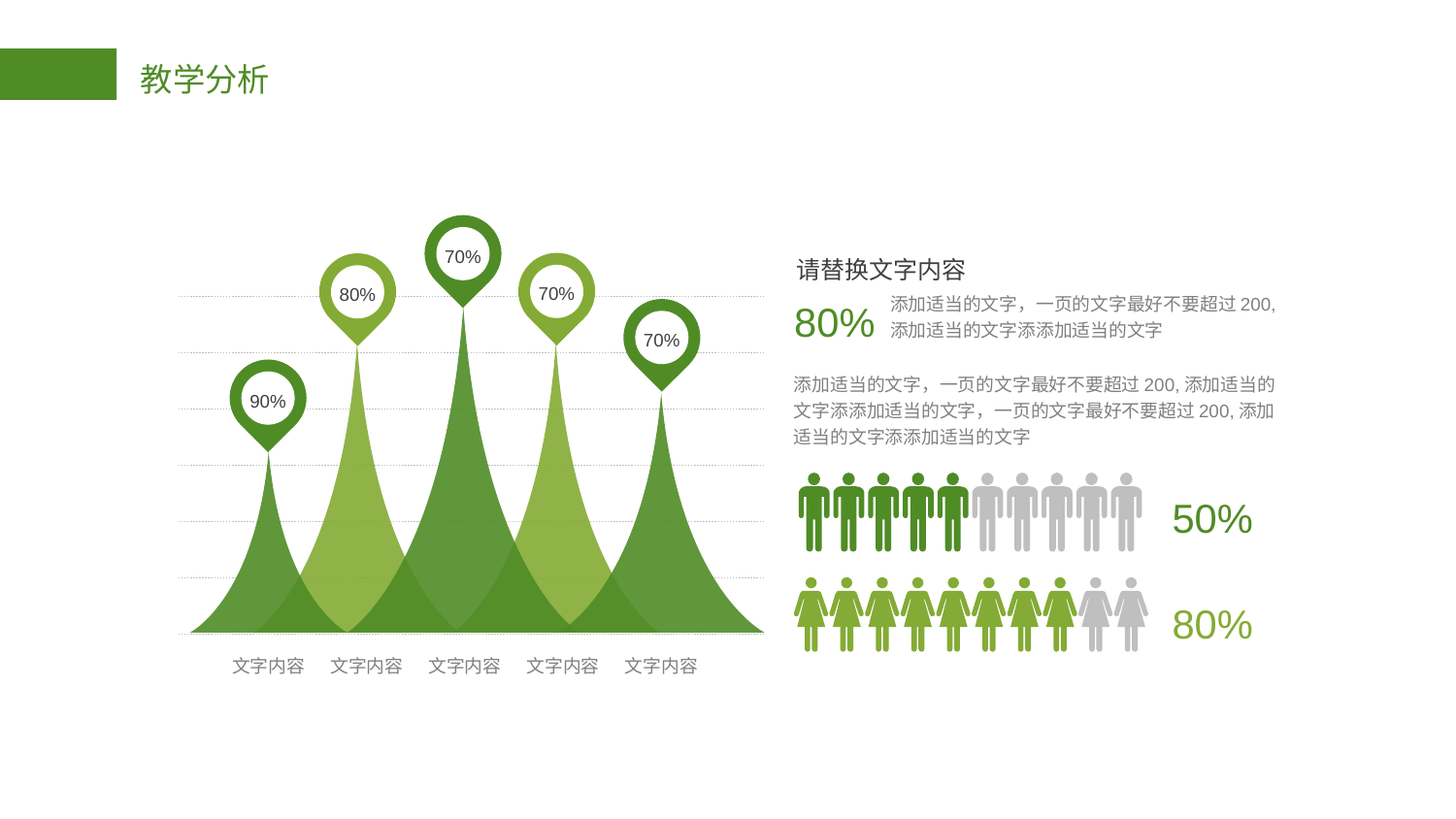

70%
请替换文字内容

70%

80%
80%
添加适当的文字，一页的文字最好不要超过200,添加适当的文字添添加适当的文字

70%

90%
添加适当的文字，一页的文字最好不要超过200,添加适当的文字添添加适当的文字，一页的文字最好不要超过200,添加适当的文字添添加适当的文字

50%

80%
文字内容
文字内容
文字内容
文字内容
文字内容